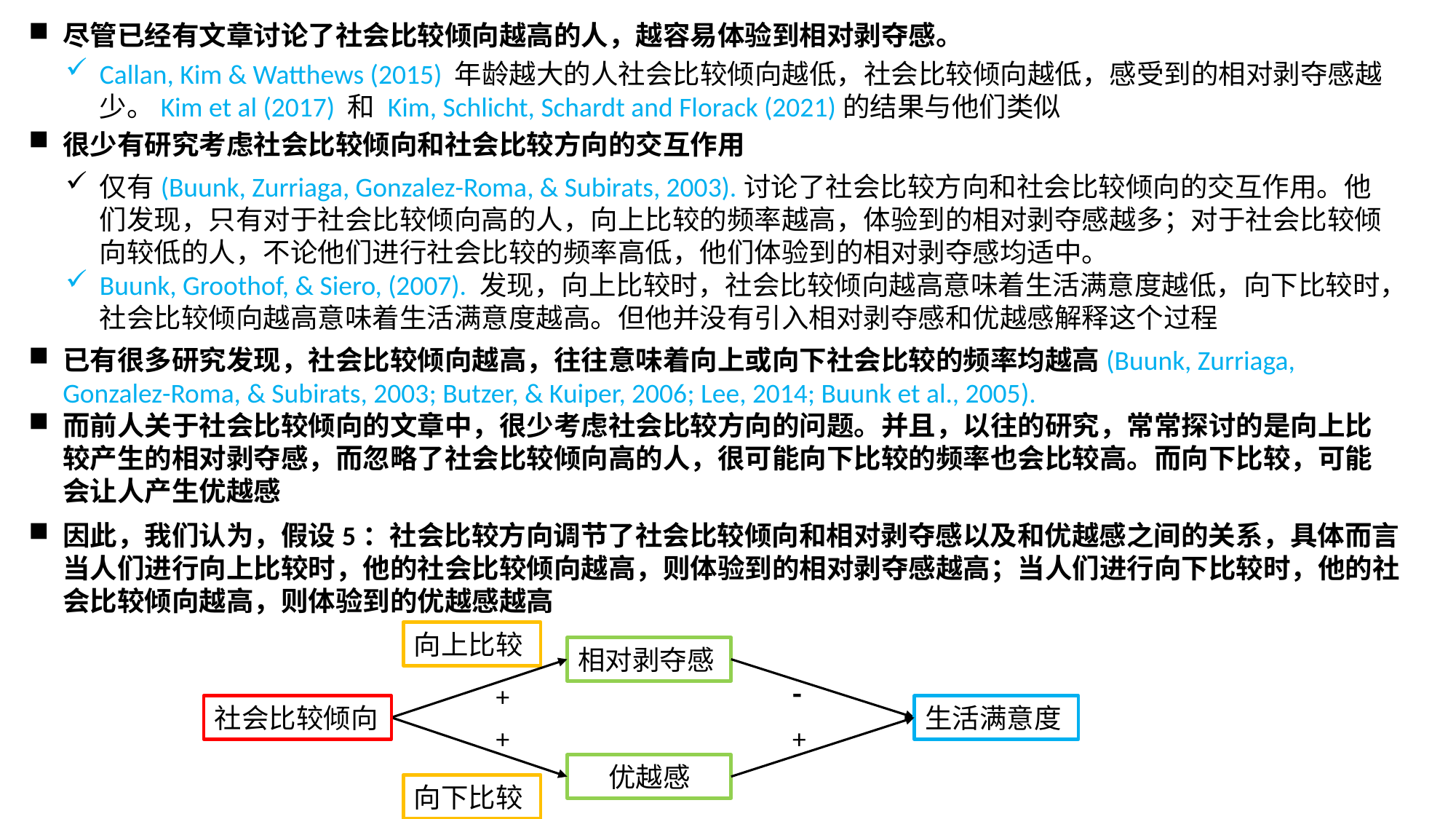

尽管已经有文章讨论了社会比较倾向越高的人，越容易体验到相对剥夺感。
Callan, Kim & Watthews (2015) 年龄越大的人社会比较倾向越低，社会比较倾向越低，感受到的相对剥夺感越少。Kim et al (2017) 和 Kim, Schlicht, Schardt and Florack (2021)的结果与他们类似
很少有研究考虑社会比较倾向和社会比较方向的交互作用
仅有(Buunk, Zurriaga, Gonzalez-Roma, & Subirats, 2003).讨论了社会比较方向和社会比较倾向的交互作用。他们发现，只有对于社会比较倾向高的人，向上比较的频率越高，体验到的相对剥夺感越多；对于社会比较倾向较低的人，不论他们进行社会比较的频率高低，他们体验到的相对剥夺感均适中。
Buunk, Groothof, & Siero, (2007). 发现，向上比较时，社会比较倾向越高意味着生活满意度越低，向下比较时，社会比较倾向越高意味着生活满意度越高。但他并没有引入相对剥夺感和优越感解释这个过程
已有很多研究发现，社会比较倾向越高，往往意味着向上或向下社会比较的频率均越高(Buunk, Zurriaga, Gonzalez-Roma, & Subirats, 2003; Butzer, & Kuiper, 2006; Lee, 2014; Buunk et al., 2005).
而前人关于社会比较倾向的文章中，很少考虑社会比较方向的问题。并且，以往的研究，常常探讨的是向上比较产生的相对剥夺感，而忽略了社会比较倾向高的人，很可能向下比较的频率也会比较高。而向下比较，可能会让人产生优越感
因此，我们认为，假设5：社会比较方向调节了社会比较倾向和相对剥夺感以及和优越感之间的关系，具体而言当人们进行向上比较时，他的社会比较倾向越高，则体验到的相对剥夺感越高；当人们进行向下比较时，他的社会比较倾向越高，则体验到的优越感越高
向上比较
相对剥夺感
-
+
社会比较倾向
生活满意度
+
+
优越感
向下比较